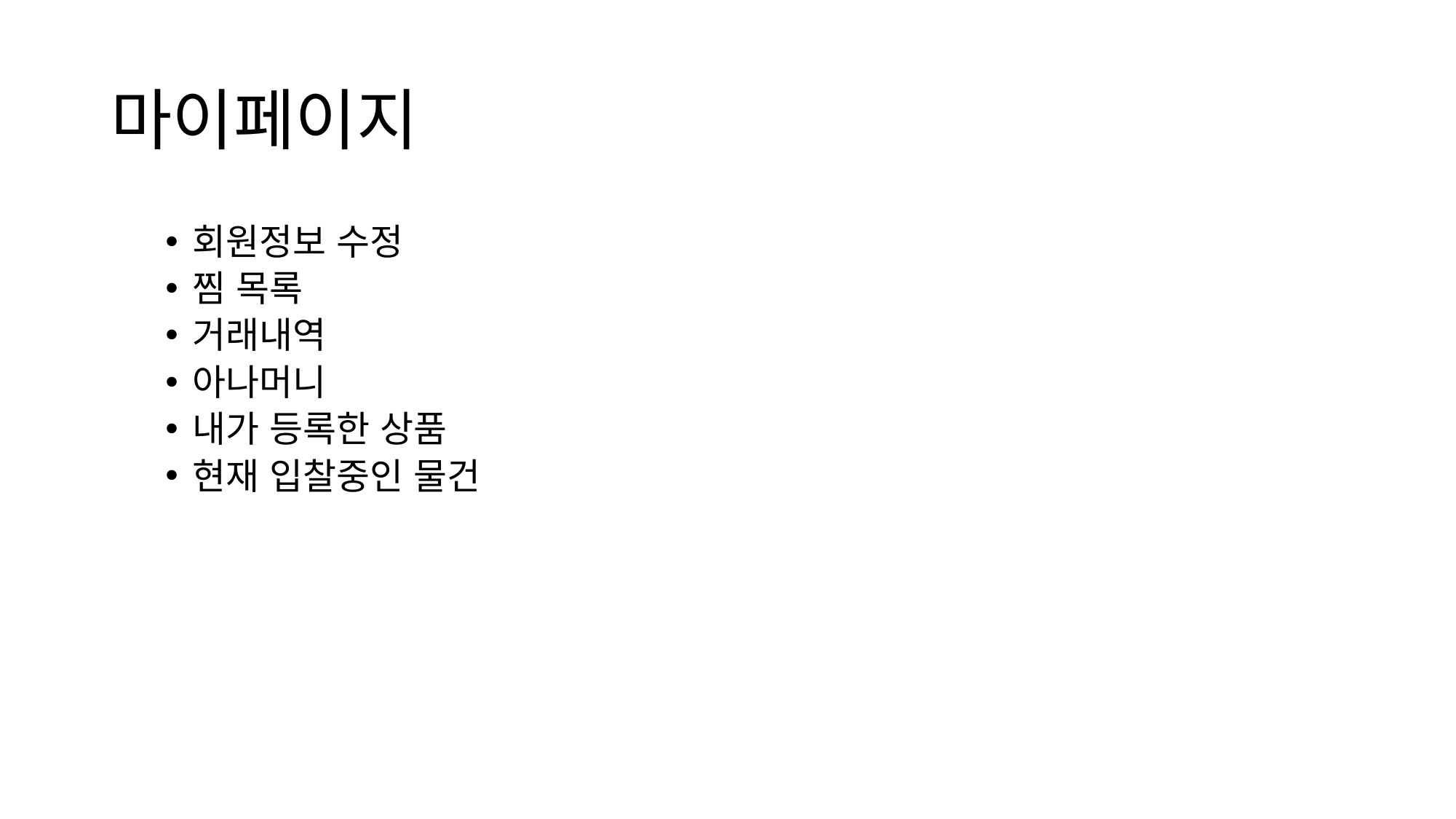

# 마이페이지
회원정보 수정
찜 목록
거래내역
아나머니
내가 등록한 상품
현재 입찰중인 물건